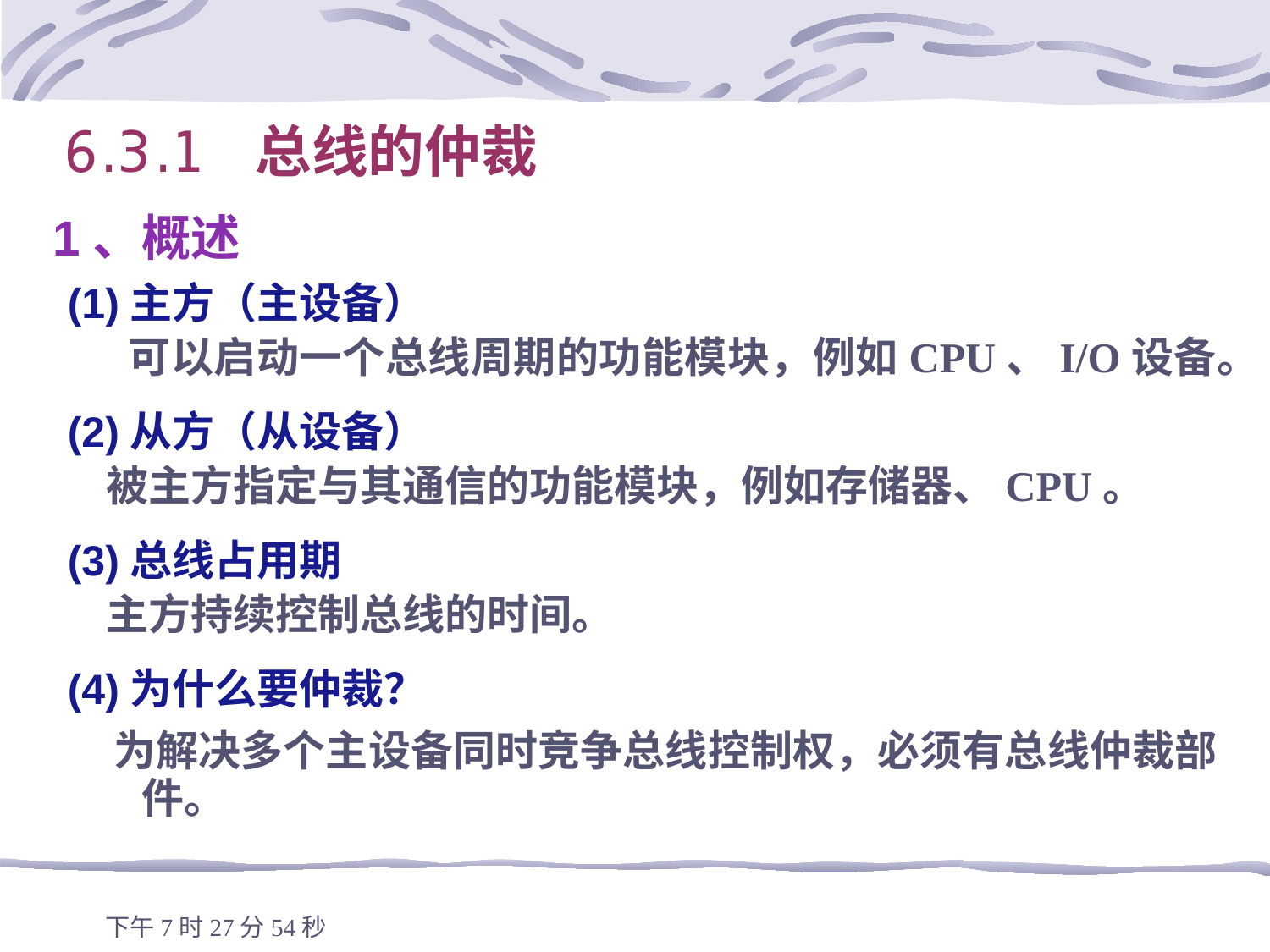

# 6.3.1  总线的仲裁
  1、概述
(1)主方（主设备）
     可以启动一个总线周期的功能模块，例如CPU、I/O设备。

(2)从方（从设备）
   被主方指定与其通信的功能模块，例如存储器、CPU。

(3)总线占用期
   主方持续控制总线的时间。

(4)为什么要仲裁？
   为解决多个主设备同时竞争总线控制权，必须有总线仲裁部件。
下午7时27分54秒